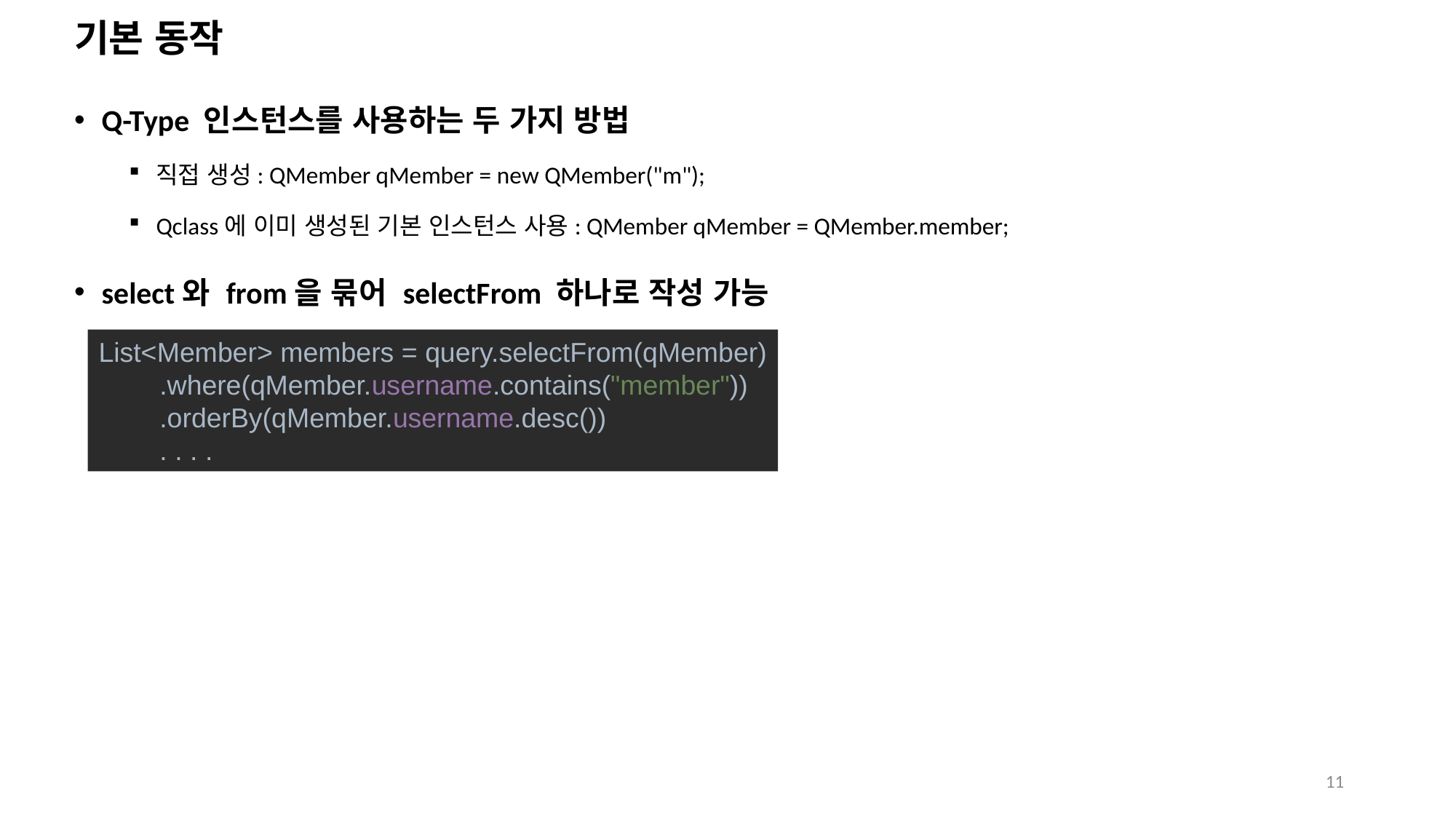

# 기본 동작
Q-Type 인스턴스를 사용하는 두 가지 방법
직접 생성: QMember qMember = new QMember("m");
Qclass에 이미 생성된 기본 인스턴스 사용: QMember qMember = QMember.member;
select와 from을 묶어 selectFrom 하나로 작성 가능
List<Member> members = query.selectFrom(qMember)
        .where(qMember.username.contains("member"))
        .orderBy(qMember.username.desc())
        . . . .
11